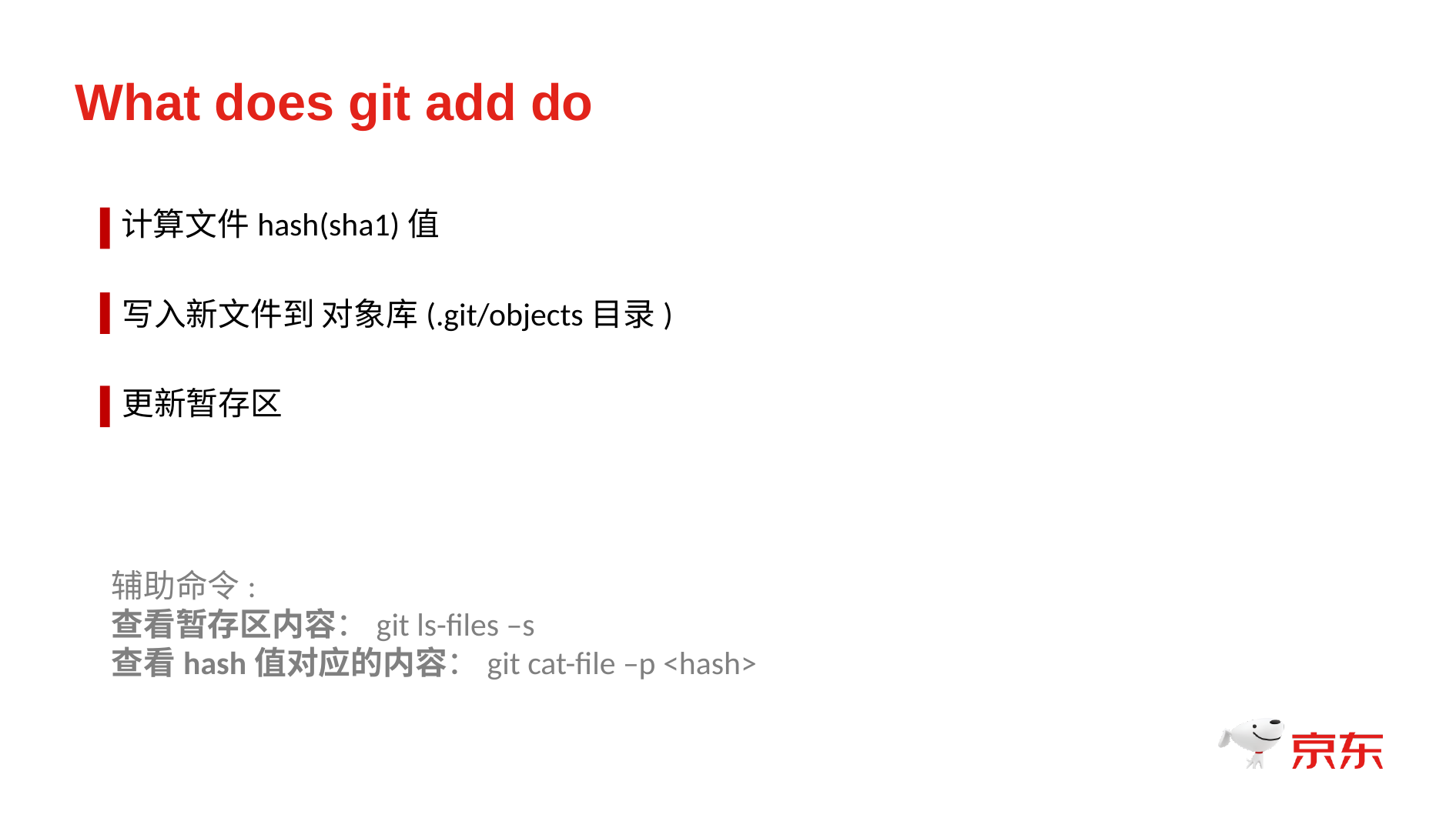

What does git add do
计算文件hash(sha1)值

写入新文件到 对象库(.git/objects目录)

更新暂存区

辅助命令:
查看暂存区内容：git ls-files –s
查看hash值对应的内容：git cat-file –p <hash>